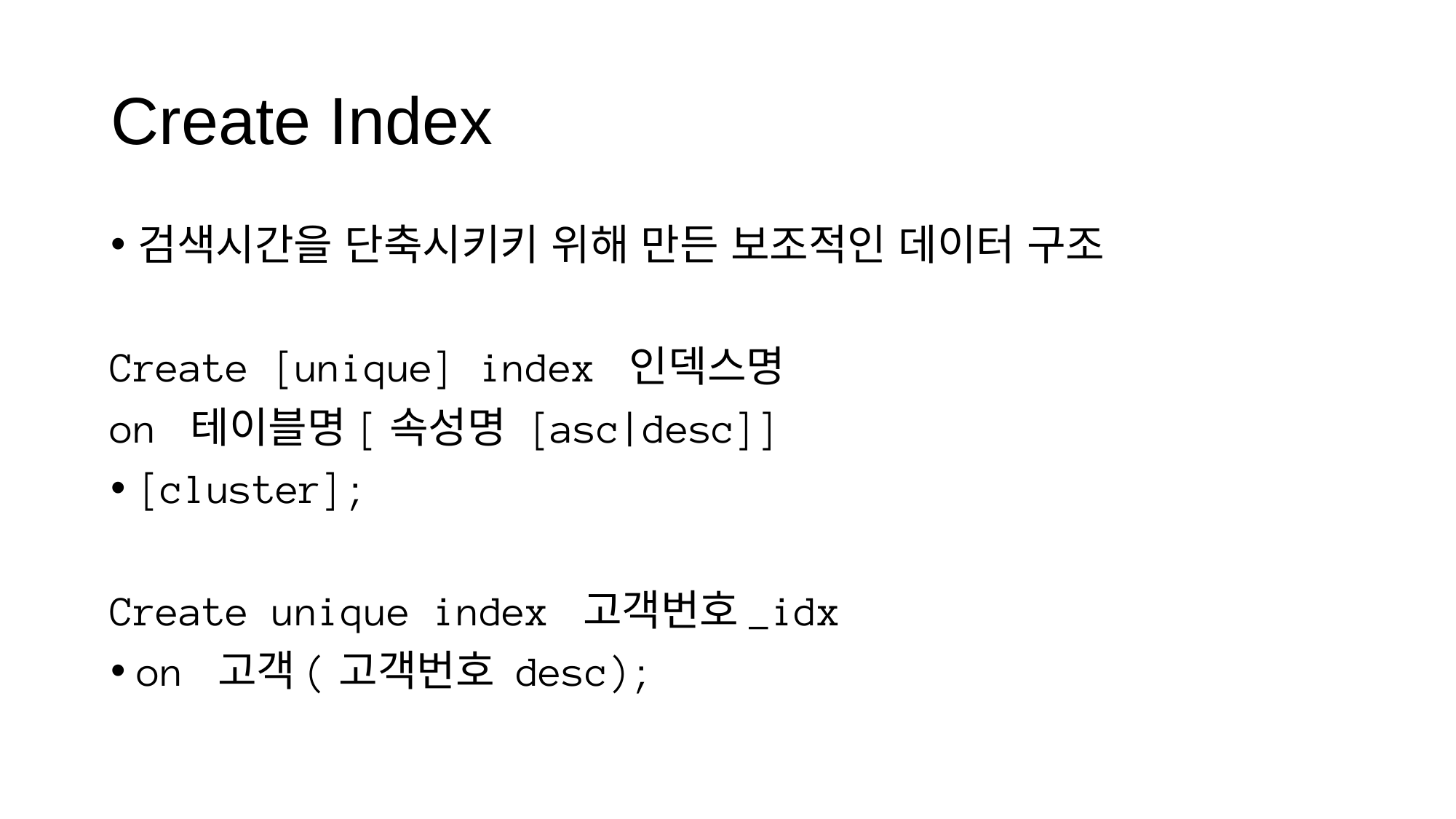

# Create Index
검색시간을 단축시키키 위해 만든 보조적인 데이터 구조

Create [unique] index 인덱스명
on 테이블명[속성명 [asc|desc]]
[cluster];

Create unique index 고객번호_idx
on 고객(고객번호 desc);